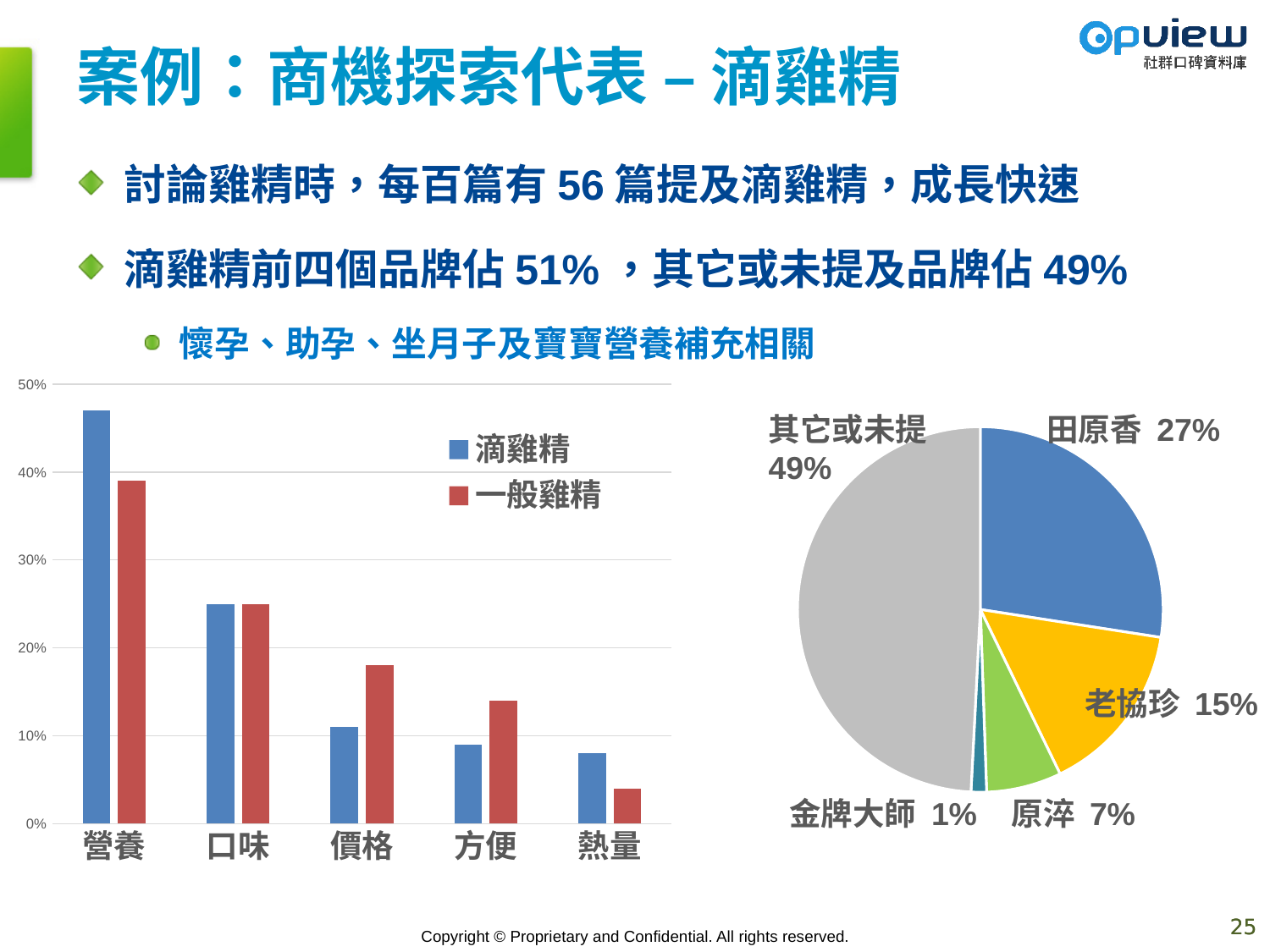

# 案例：商機探索代表 – 滴雞精
討論雞精時，每百篇有56篇提及滴雞精，成長快速
滴雞精前四個品牌佔51%，其它或未提及品牌佔49%
懷孕、助孕、坐月子及寶寶營養補充相關

### Chart

| Category | 滴雞精 | 一般雞精 |
|---|---|---|
| 營養 | 0.47 | 0.39 |
| 口味 | 0.25 | 0.25 |
| 價格 | 0.11 | 0.18 |
| 方便 | 0.09 | 0.14 |
| 熱量 | 0.08 | 0.04 |
其它或未提
49%
田原香 27%

### Chart

| Category |  |
|---|---|
| 田原香 | 0.274494112267063 |
| 老協珍 | 0.15365268091917228 |
| 原淬 | 0.06630844861095232 |
| 金牌大師 | 0.01371898936778324 |
| 其它 | 0.49182576883502915 |
老協珍 15%
金牌大師 1%
原淬 7%
25
25